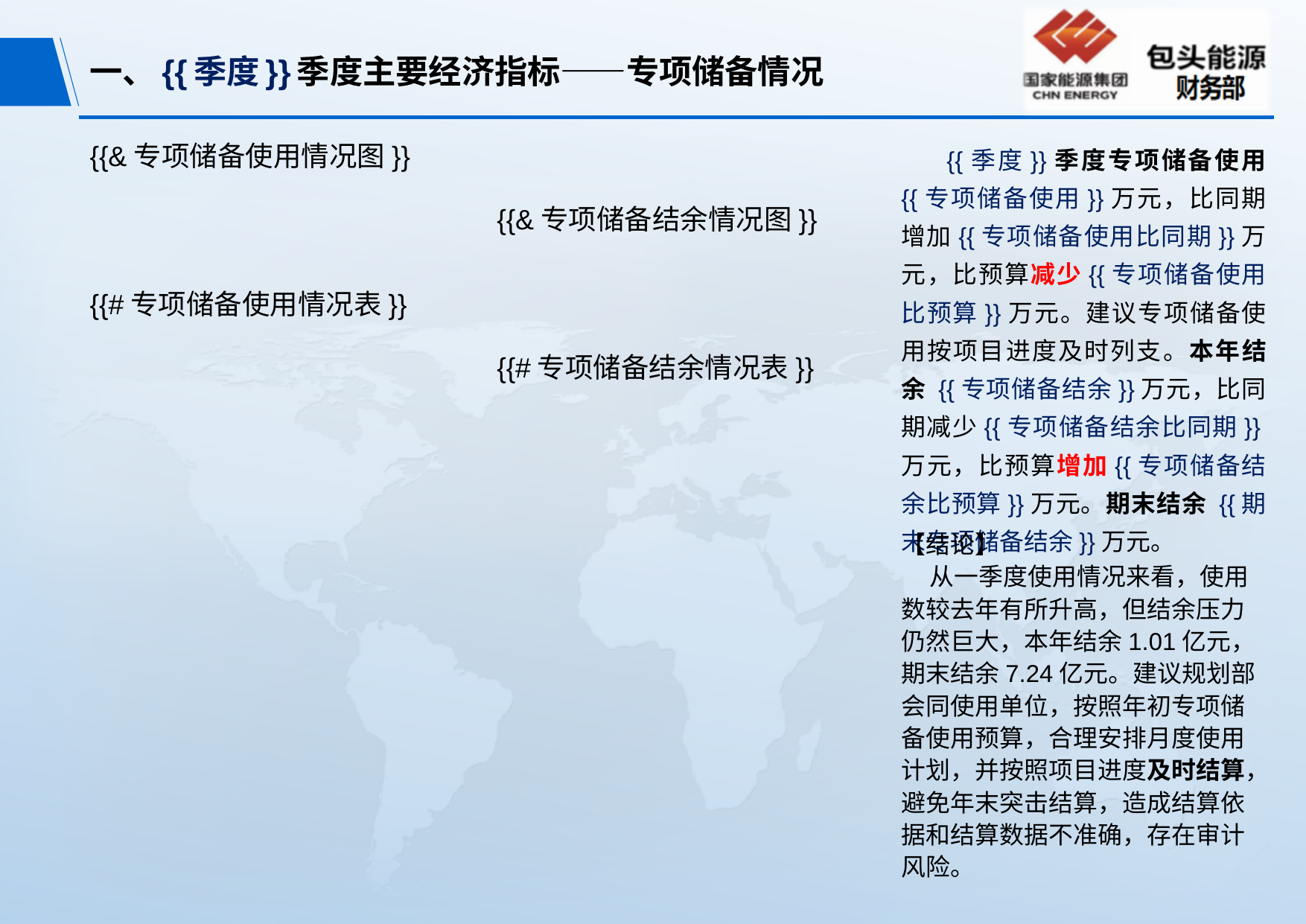

# 一、{{季度}}季度主要经济指标——专项储备情况
     {{季度}}季度专项储备使用 {{专项储备使用}}万元，比同期增加{{专项储备使用比同期}}万元，比预算减少{{专项储备使用比预算}}万元。建议专项储备使用按项目进度及时列支。本年结余 {{专项储备结余}}万元，比同期减少{{专项储备结余比同期}}万元，比预算增加{{专项储备结余比预算}}万元。期末结余 {{期末专项储备结余}}万元。

{{&专项储备使用情况图}}
{{&专项储备结余情况图}}
{{#专项储备使用情况表}}
{{#专项储备结余情况表}}
【结论】
    从一季度使用情况来看，使用数较去年有所升高，但结余压力仍然巨大，本年结余1.01亿元，期末结余7.24亿元。建议规划部会同使用单位，按照年初专项储备使用预算，合理安排月度使用计划，并按照项目进度及时结算，避免年末突击结算，造成结算依据和结算数据不准确，存在审计风险。
21